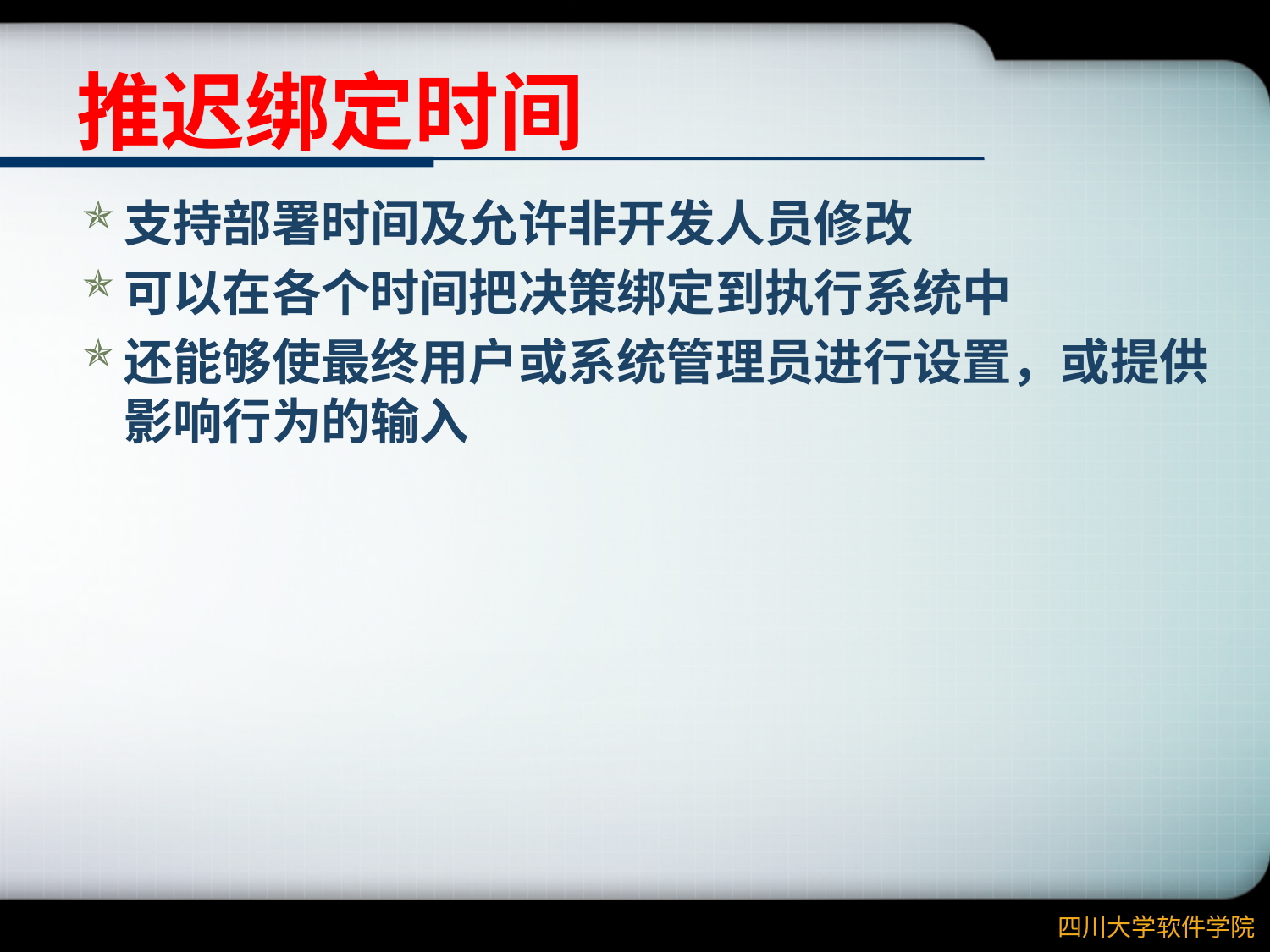

# 推迟绑定时间
支持部署时间及允许非开发人员修改
可以在各个时间把决策绑定到执行系统中
还能够使最终用户或系统管理员进行设置，或提供影响行为的输入